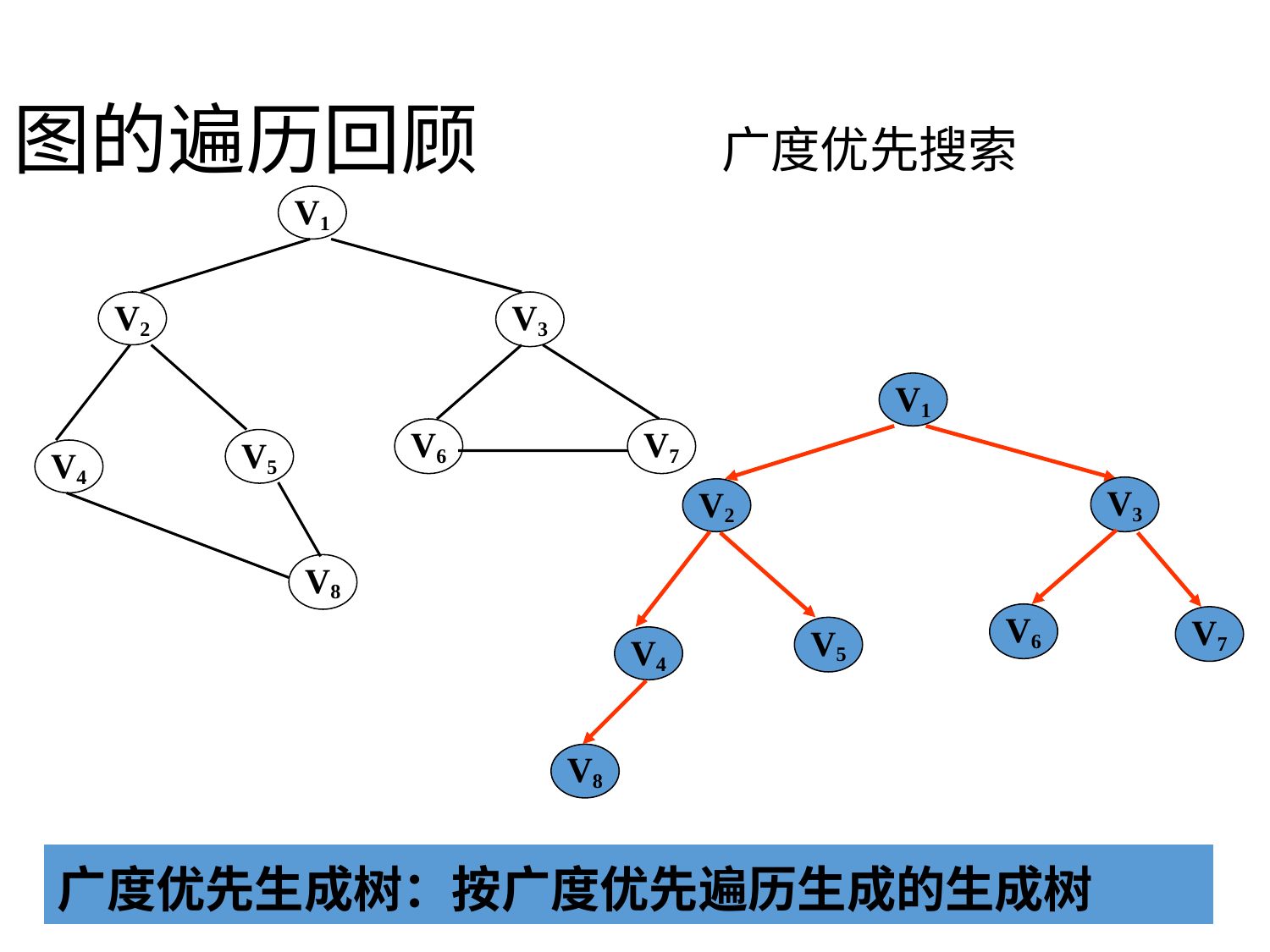

图的遍历回顾              广度优先搜索
V1

V2

V3

V6

V7

V5

V4

V8
V1

V3

V2

V6

V7

V5
V4

V8
广度优先生成树：按广度优先遍历生成的生成树